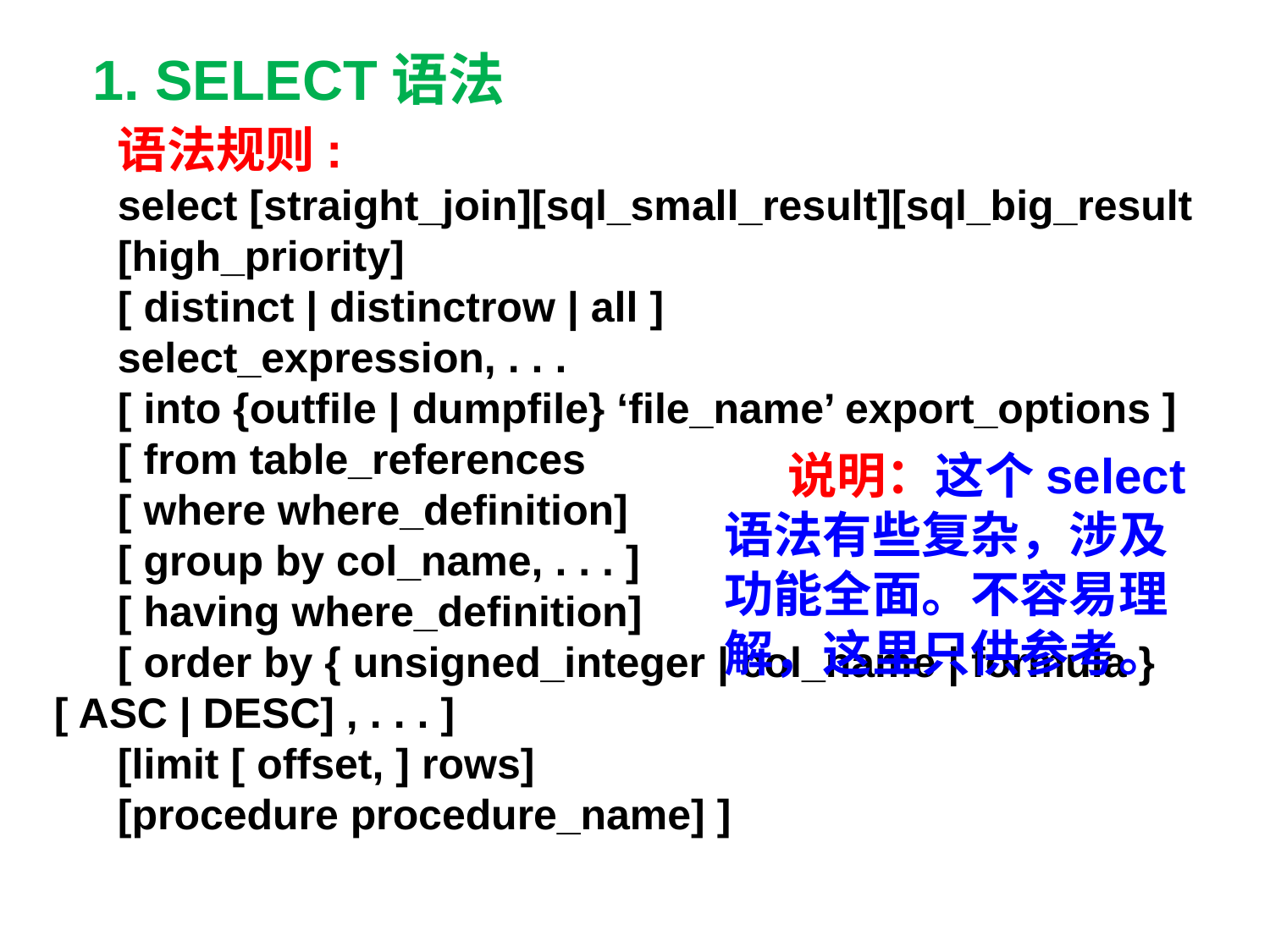

1. SELECT语法

语法规则:
select [straight_join][sql_small_result][sql_big_result
[high_priority]
[ distinct | distinctrow | all ]
select_expression, . . .
[ into {outfile | dumpfile} ‘file_name’ export_options ]
[ from table_references
[ where where_definition]
[ group by col_name, . . . ]
[ having where_definition]
[ order by { unsigned_integer | col_name | formula } [ ASC | DESC] , . . . ]
[limit [ offset, ] rows]
[procedure procedure_name] ]
说明：这个select语法有些复杂，涉及功能全面。不容易理解，这里只供参考。